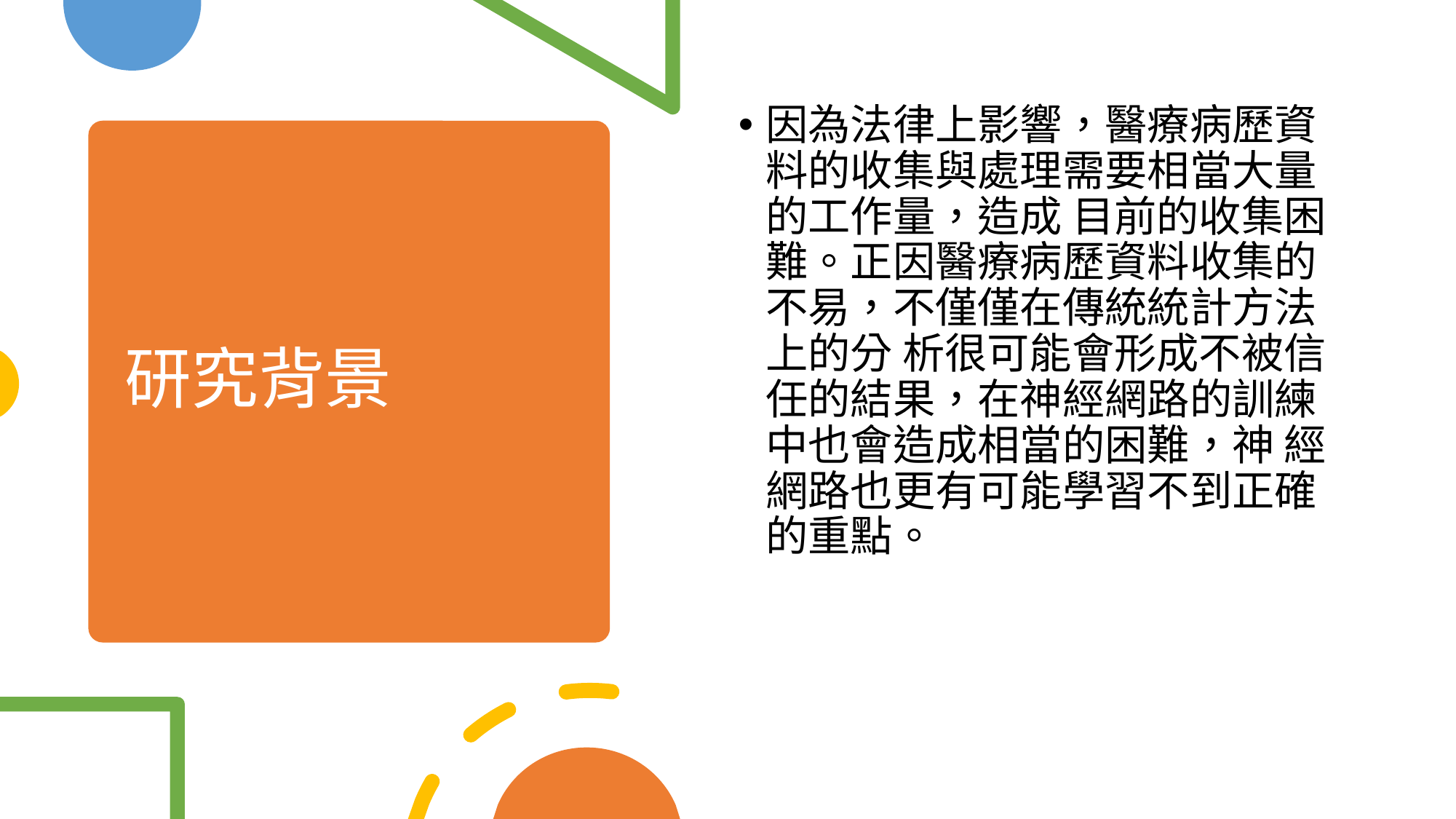

因為法律上影響，醫療病歷資料的收集與處理需要相當大量的工作量，造成 目前的收集困難。正因醫療病歷資料收集的不易，不僅僅在傳統統計方法上的分 析很可能會形成不被信任的結果，在神經網路的訓練中也會造成相當的困難，神 經網路也更有可能學習不到正確的重點。

# 研究背景